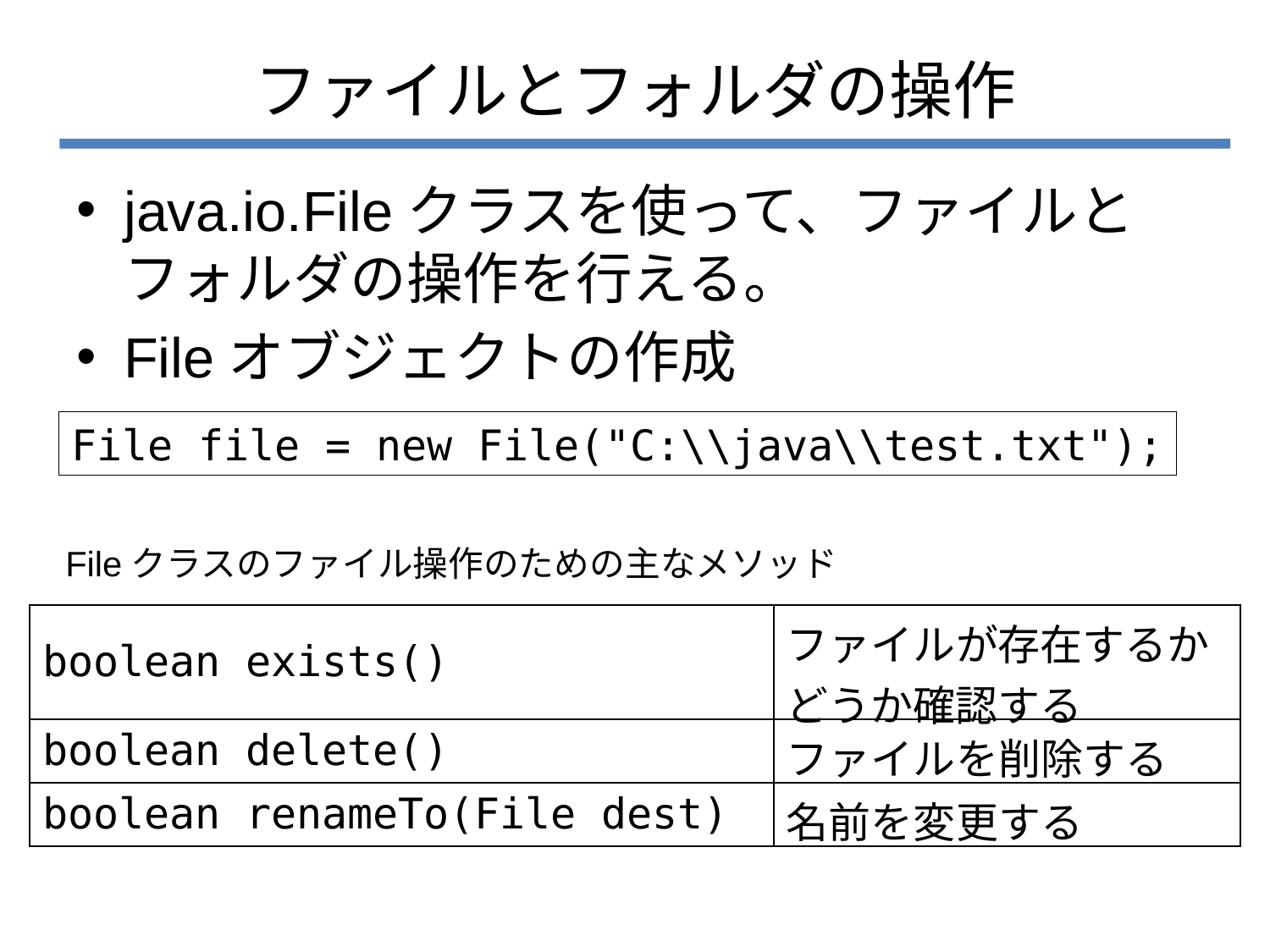

# ファイルとフォルダの操作
java.io.Fileクラスを使って、ファイルとフォルダの操作を行える。
Fileオブジェクトの作成
File file = new File("C:\\java\\test.txt");
Fileクラスのファイル操作のための主なメソッド
| boolean exists() | ファイルが存在するかどうか確認する |
| --- | --- |
| boolean delete() | ファイルを削除する |
| boolean renameTo(File dest) | 名前を変更する |